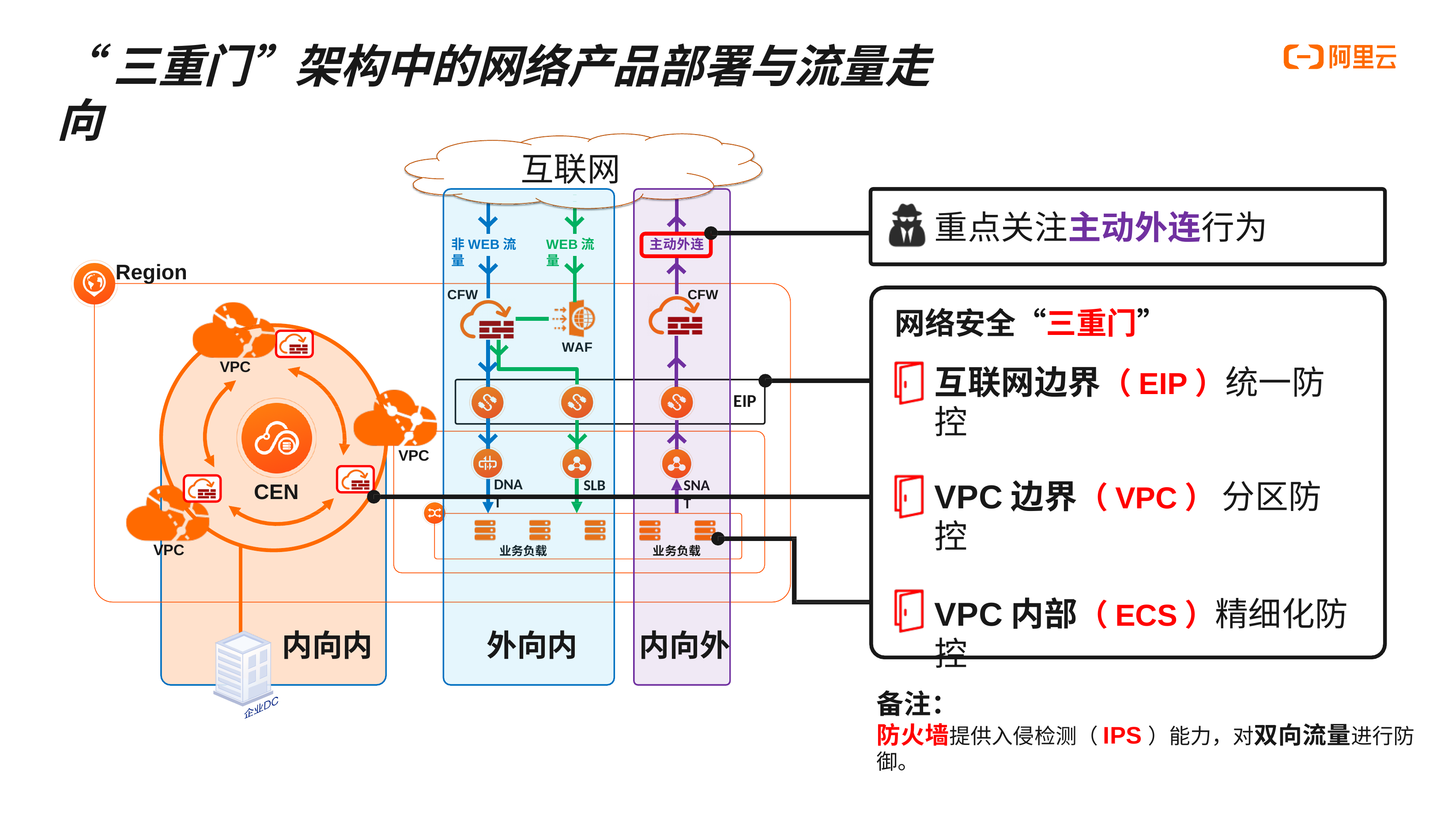

# “三重门”架构中的网络产品部署与流量走向

互联网

重点关注主动外连行为

非WEB流量
WEB流量
主动外连

Region

CFW
CFW

网络安全“三重门”

WAF

VPC

互联网边界（EIP）统一防控

EIP

VPC

DNAT
SLB
SNAT
VPC边界（VPC） 分区防控

CEN

VPC
业务负载
业务负载

VPC内部（ECS）精细化防控
内向内
外向内	内向外

备注：
防火墙提供入侵检测（IPS）能力，对双向流量进行防御。